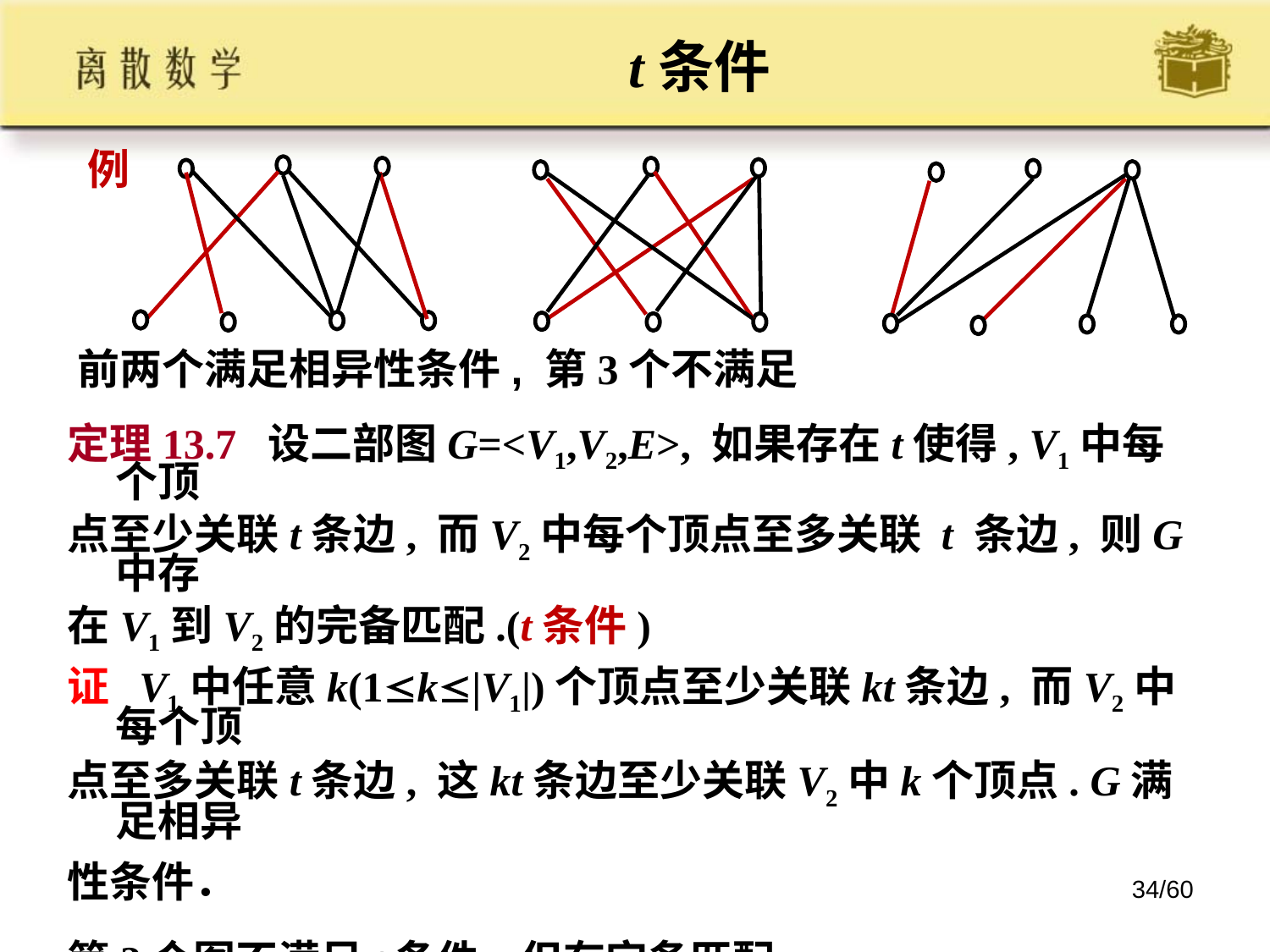

# t条件
例

前两个满足相异性条件, 第3个不满足
定理13.7  设二部图G=<V1,V2,E>, 如果存在t使得, V1中每个顶
点至少关联t条边, 而V2中每个顶点至多关联 t 条边, 则G 中存
在V1到V2的完备匹配.(t条件)
证  V1中任意k(1≤k≤|V1|)个顶点至少关联kt条边, 而V2中每个顶
点至多关联t条边, 这kt条边至少关联V2中k个顶点. G满足相异
性条件．
第2个图不满足t条件, 但有完备匹配.
34/60